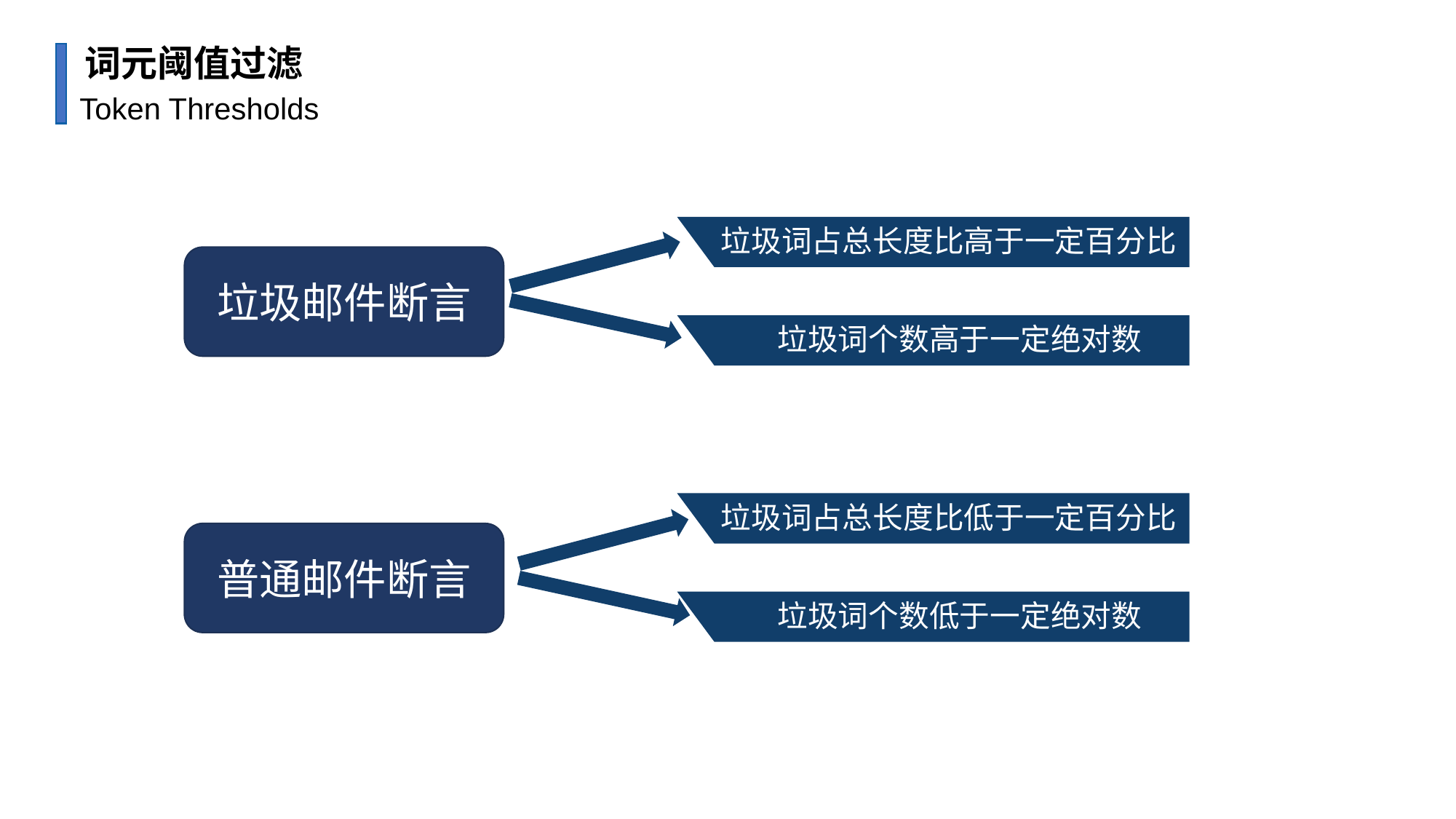

词元阈值过滤

Token Thresholds
垃圾词占总长度比高于一定百分比

垃圾邮件断言

垃圾词个数高于一定绝对数

垃圾词占总长度比低于一定百分比

普通邮件断言

垃圾词个数低于一定绝对数